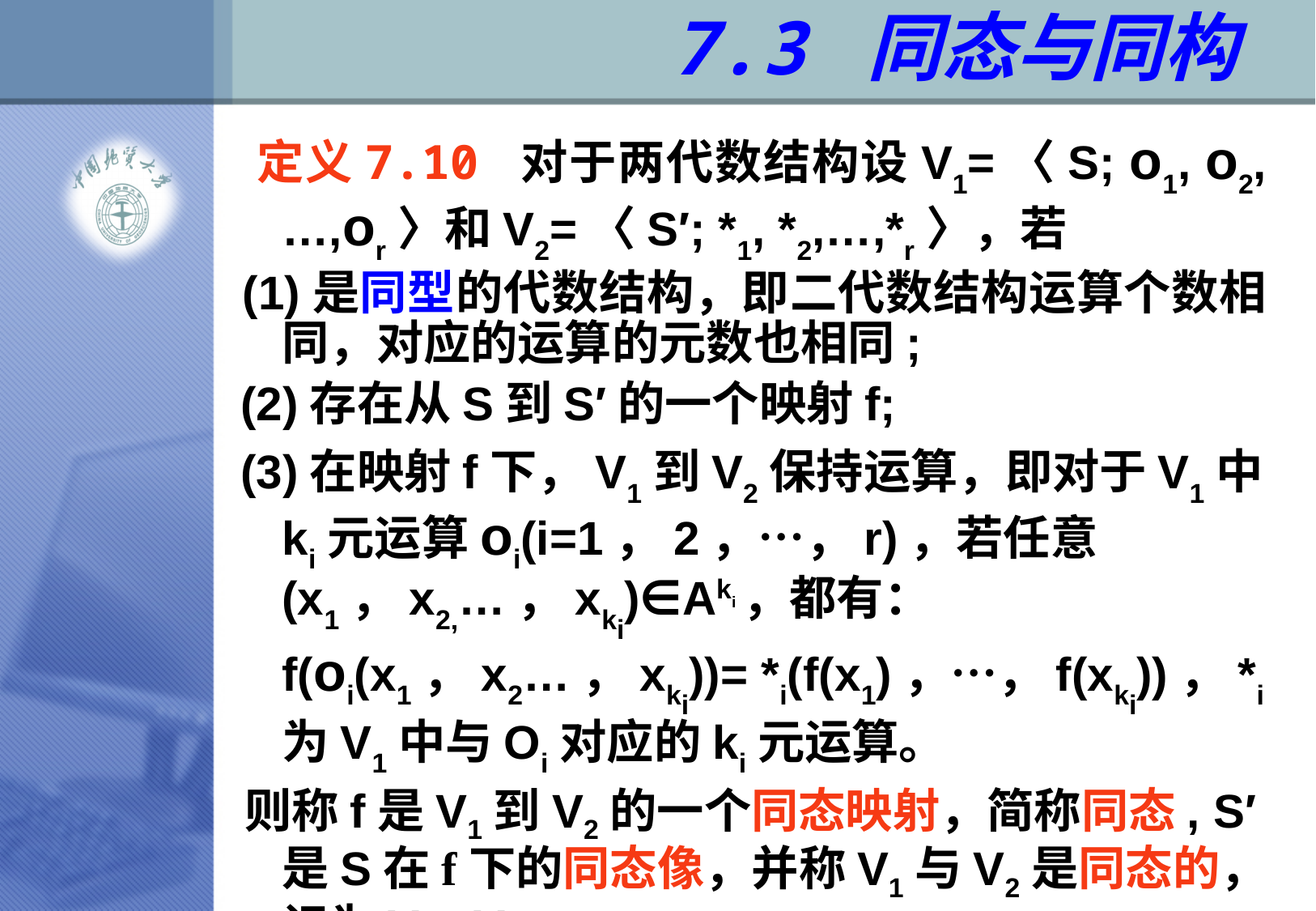

# 7.3 同态与同构
   定义7.10  对于两代数结构设V1=〈S; ο1, ο2,…,οr〉和V2=〈S′; *1, *2,…,*r〉，若
   (1)是同型的代数结构，即二代数结构运算个数相同，对应的运算的元数也相同;
   (2)存在从S到S′的一个映射f;
   (3)在映射f下，V1到V2保持运算，即对于V1中ki元运算οi(i=1，2，…，r)，若任意(x1，x2,…，xki)∈Aki，都有：f(οi(x1，x2…，xki))= *i(f(x1)，…，f(xki))，*i为V1中与Oi对应的ki元运算。
   则称f是V1到V2的一个同态映射，简称同态, S′是S在f下的同态像，并称V1与V2是同态的，记为V1∽V2。